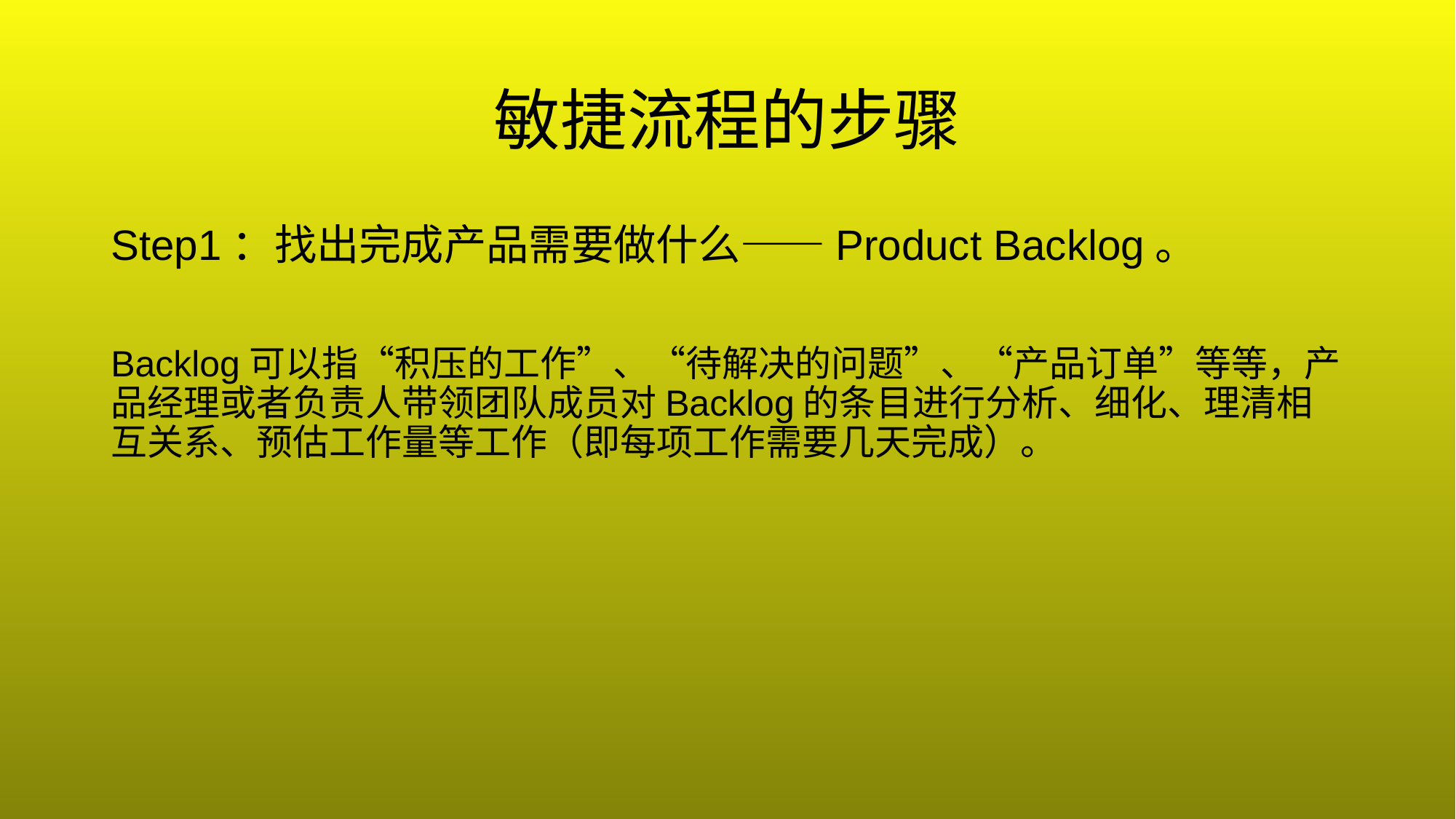

# 敏捷流程的步骤
Step1：找出完成产品需要做什么——Product Backlog。

Backlog可以指“积压的工作”、“待解决的问题”、“产品订单”等等，产品经理或者负责人带领团队成员对Backlog的条目进行分析、细化、理清相互关系、预估工作量等工作（即每项工作需要几天完成）。